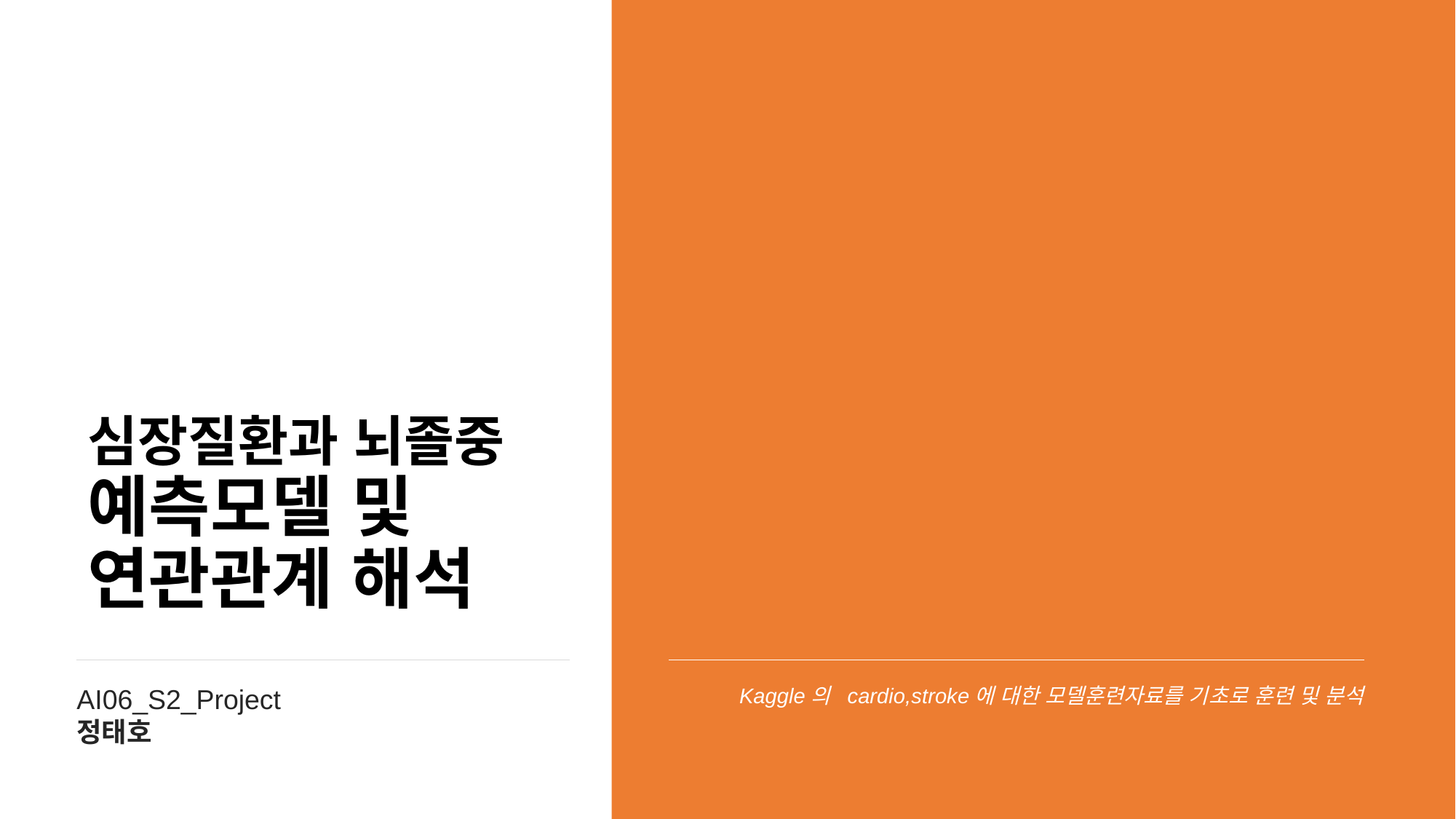

# 심장질환과 뇌졸중 예측모델 및 연관관계 해석
AI06_S2_Project
정태호
Kaggle의  cardio,stroke에 대한 모델훈련자료를 기초로 훈련 및 분석